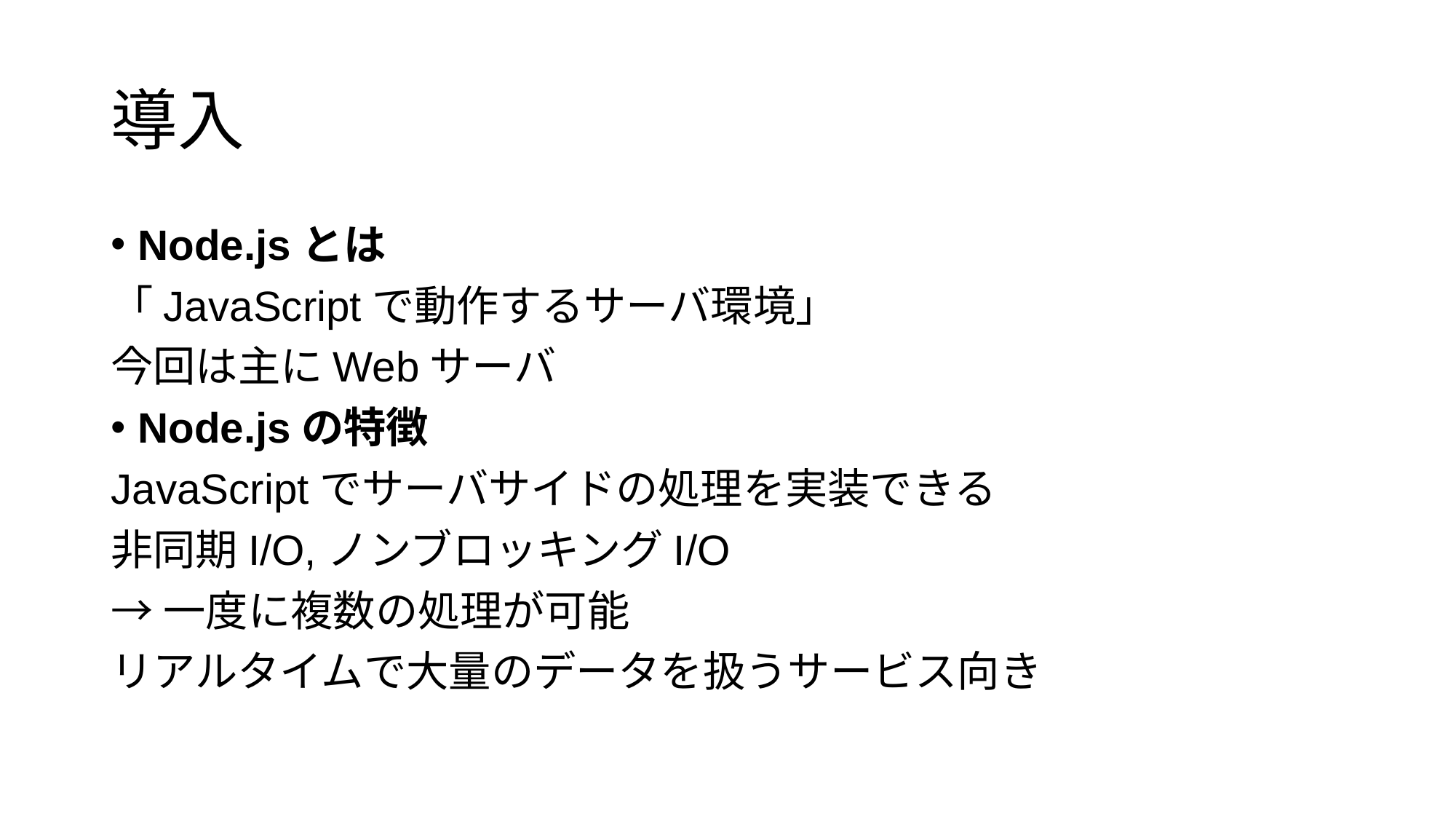

# 導入
Node.jsとは
「JavaScriptで動作するサーバ環境」
今回は主にWebサーバ
Node.jsの特徴
JavaScriptでサーバサイドの処理を実装できる
非同期I/O,ノンブロッキングI/O
→一度に複数の処理が可能
リアルタイムで大量のデータを扱うサービス向き